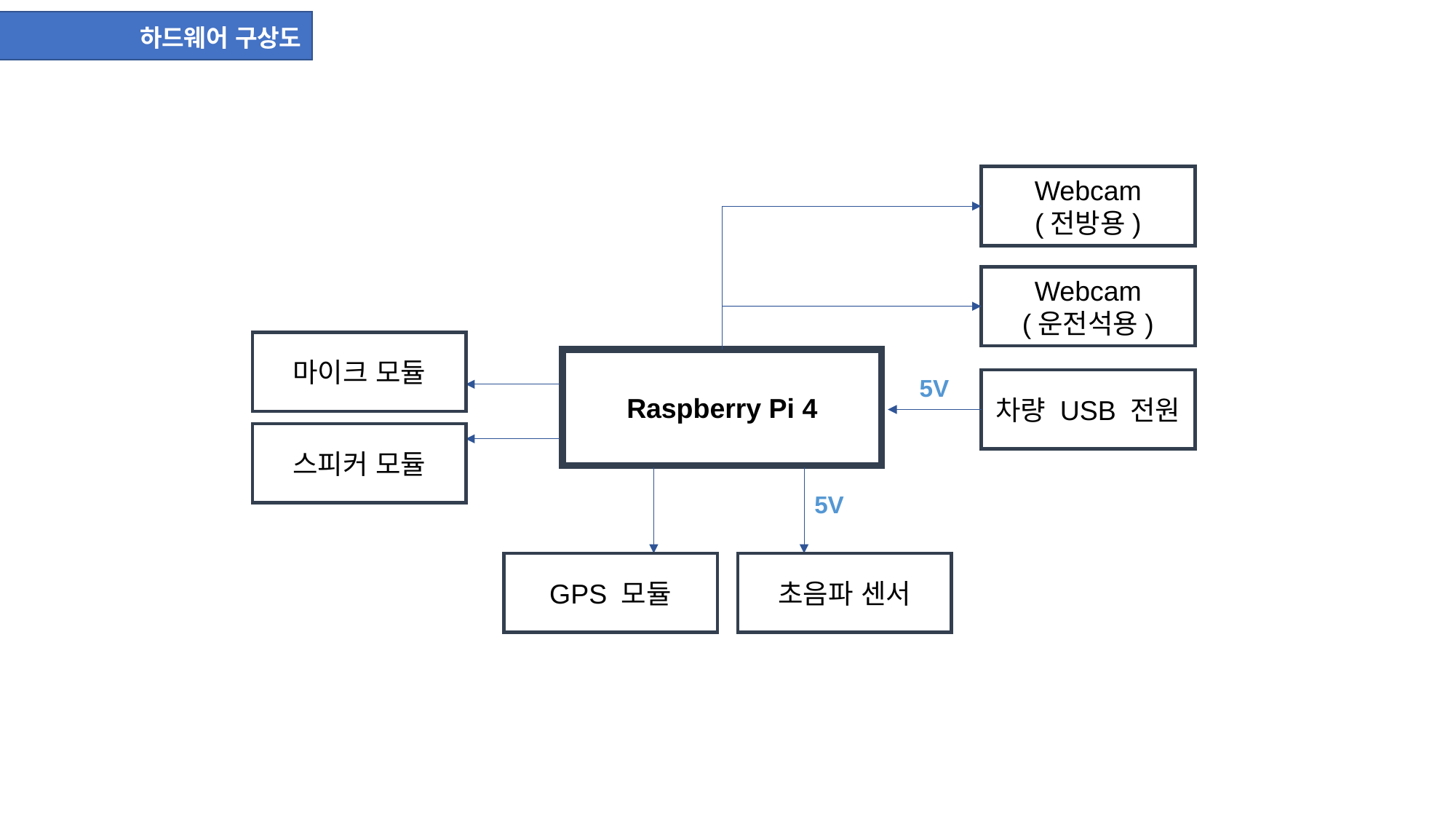

하드웨어 구상도
Webcam
(전방용)
Webcam
(운전석용)
마이크 모듈
Raspberry Pi 4
5V
차량 USB 전원
스피커 모듈
5V
GPS 모듈
초음파 센서